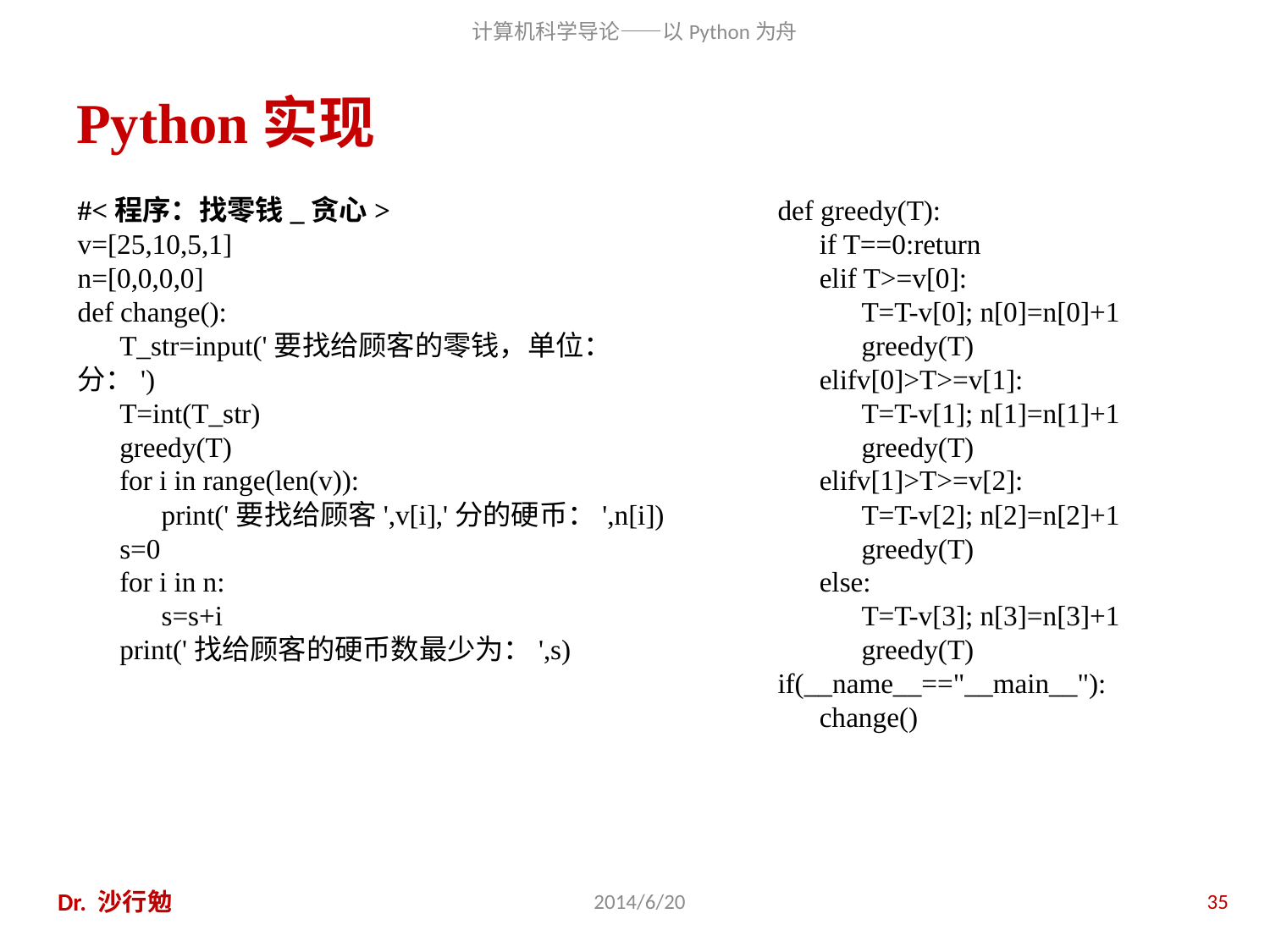

# Python实现
def greedy(T):
      if T==0:return
      elif T>=v[0]:
            T=T-v[0]; n[0]=n[0]+1
            greedy(T)
      elifv[0]>T>=v[1]:
            T=T-v[1]; n[1]=n[1]+1
            greedy(T)
      elifv[1]>T>=v[2]:
            T=T-v[2]; n[2]=n[2]+1
            greedy(T)
      else:
            T=T-v[3]; n[3]=n[3]+1
            greedy(T)
if(__name__=="__main__"):
      change()

#<程序：找零钱_贪心>
v=[25,10,5,1]
n=[0,0,0,0]
def change():
      T_str=input('要找给顾客的零钱，单位：分：')
      T=int(T_str)
      greedy(T)
      for i in range(len(v)):
            print('要找给顾客',v[i],'分的硬币：',n[i])
      s=0
      for i in n:
            s=s+i
      print('找给顾客的硬币数最少为：',s)

Dr. 沙行勉
2014/6/20
35